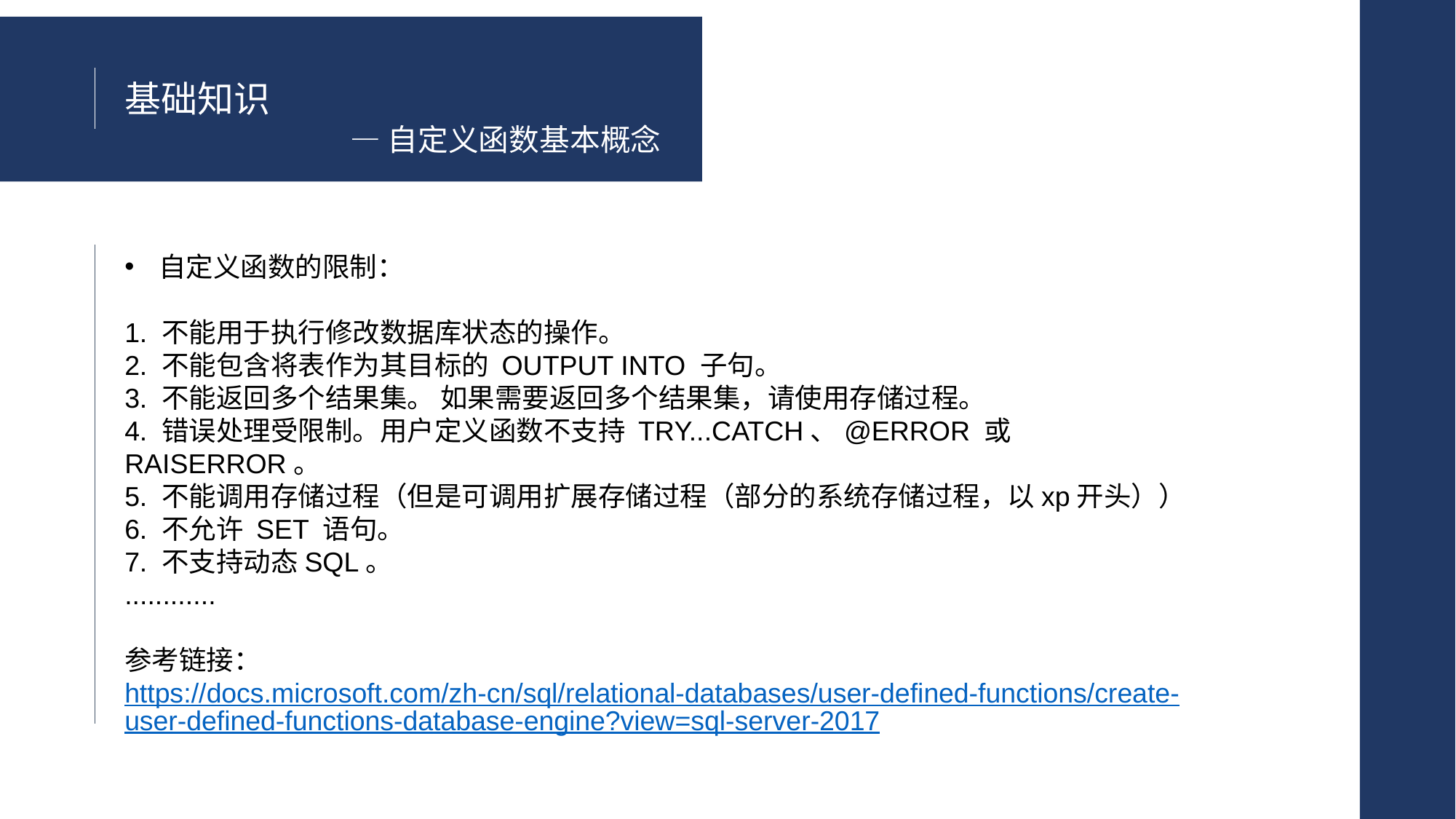

基础知识
—自定义函数基本概念

自定义函数的限制：

1. 不能用于执行修改数据库状态的操作。
2. 不能包含将表作为其目标的 OUTPUT INTO 子句。
3. 不能返回多个结果集。 如果需要返回多个结果集，请使用存储过程。
4. 错误处理受限制。用户定义函数不支持 TRY...CATCH、@ERROR 或 RAISERROR。
5. 不能调用存储过程（但是可调用扩展存储过程（部分的系统存储过程，以xp开头））
6. 不允许 SET 语句。
7. 不支持动态SQL。
............

参考链接：
https://docs.microsoft.com/zh-cn/sql/relational-databases/user-defined-functions/create-user-defined-functions-database-engine?view=sql-server-2017